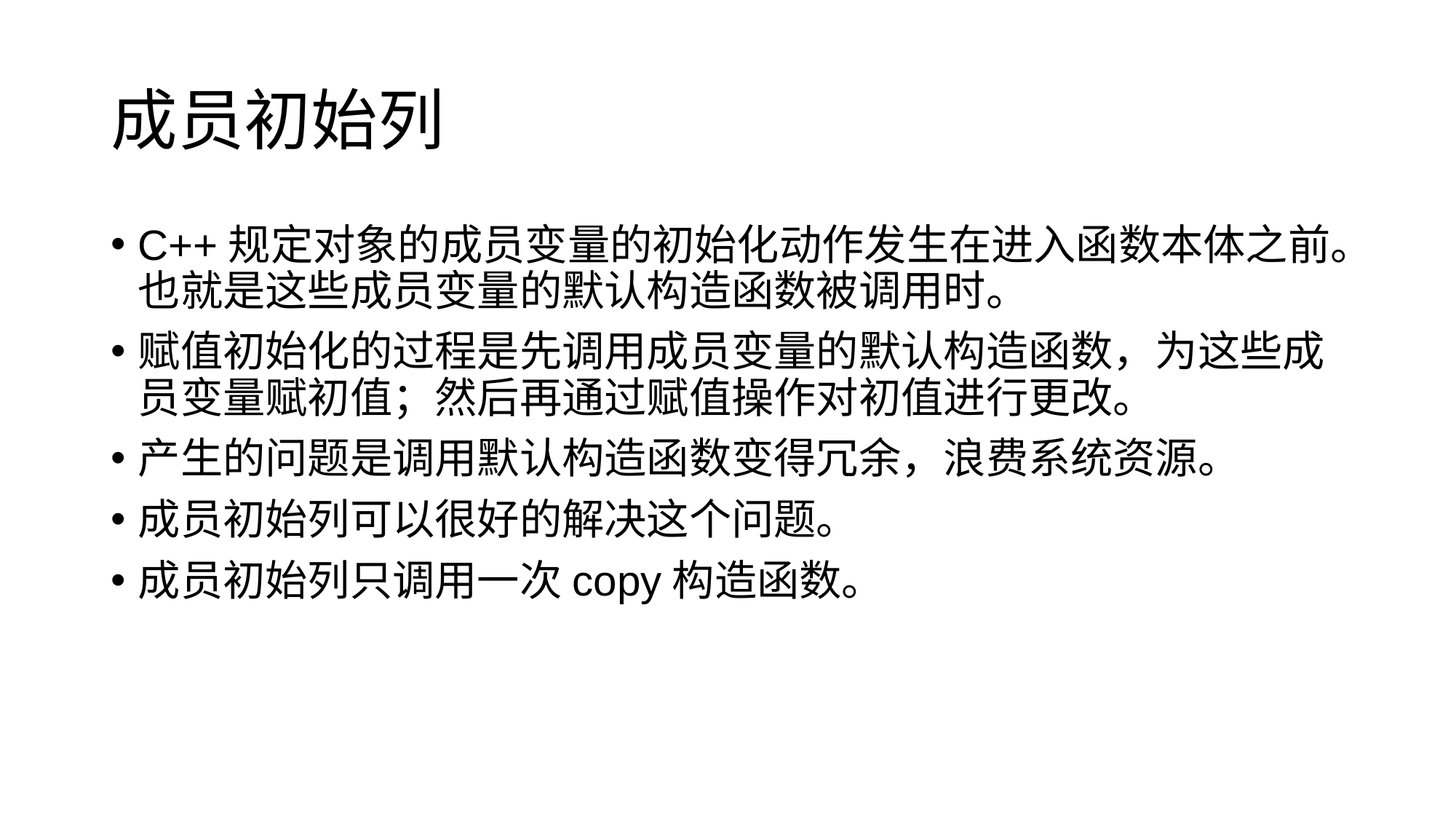

# 成员初始列
C++规定对象的成员变量的初始化动作发生在进入函数本体之前。也就是这些成员变量的默认构造函数被调用时。
赋值初始化的过程是先调用成员变量的默认构造函数，为这些成员变量赋初值；然后再通过赋值操作对初值进行更改。
产生的问题是调用默认构造函数变得冗余，浪费系统资源。
成员初始列可以很好的解决这个问题。
成员初始列只调用一次copy构造函数。